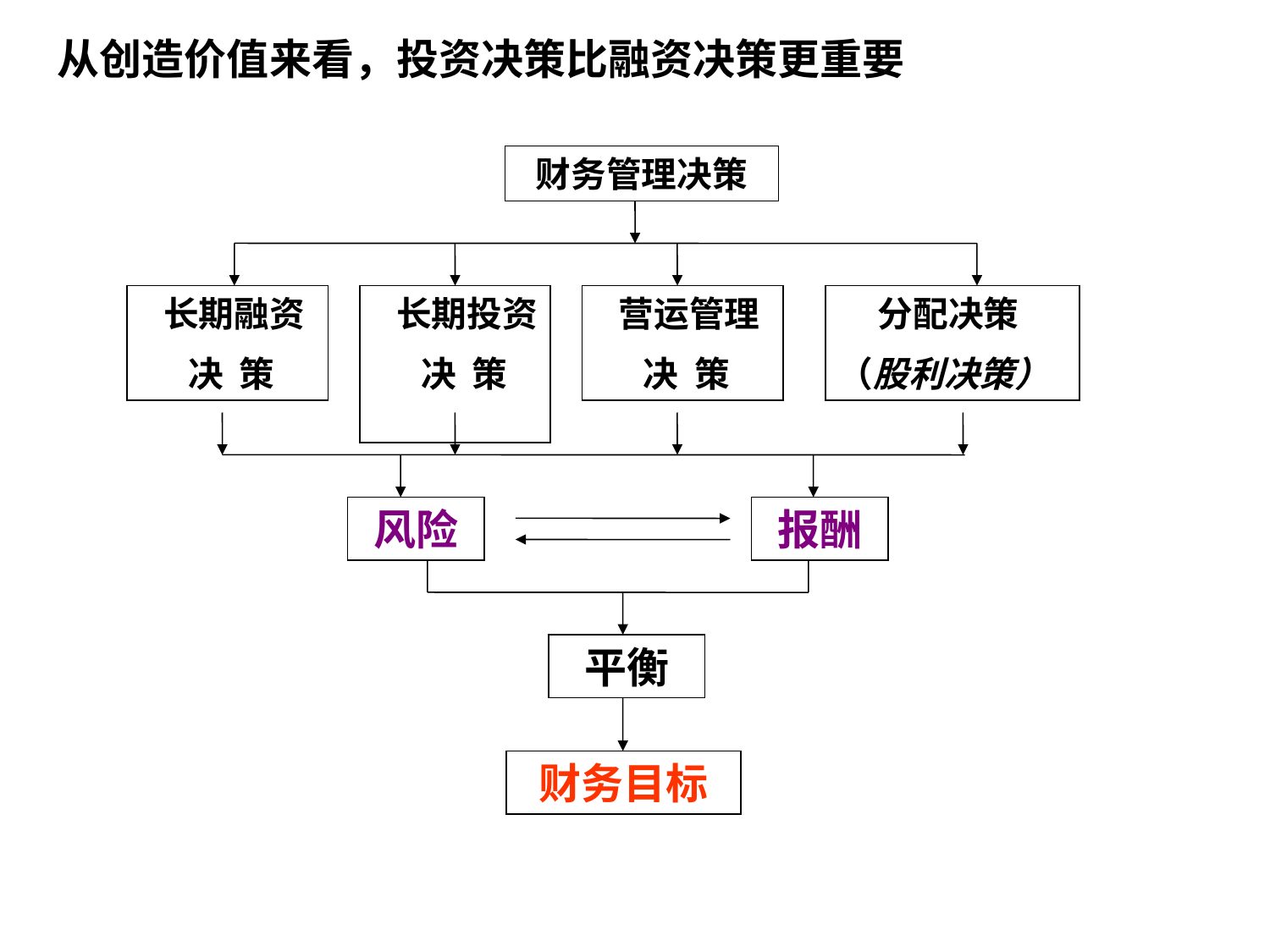

从创造价值来看，投资决策比融资决策更重要
#

财务管理决策

  长期融资
     决  策
  长期投资
     决  策
  营运管理
     决  策
    分配决策
（股利决策）

风险

平衡

财务目标
报酬